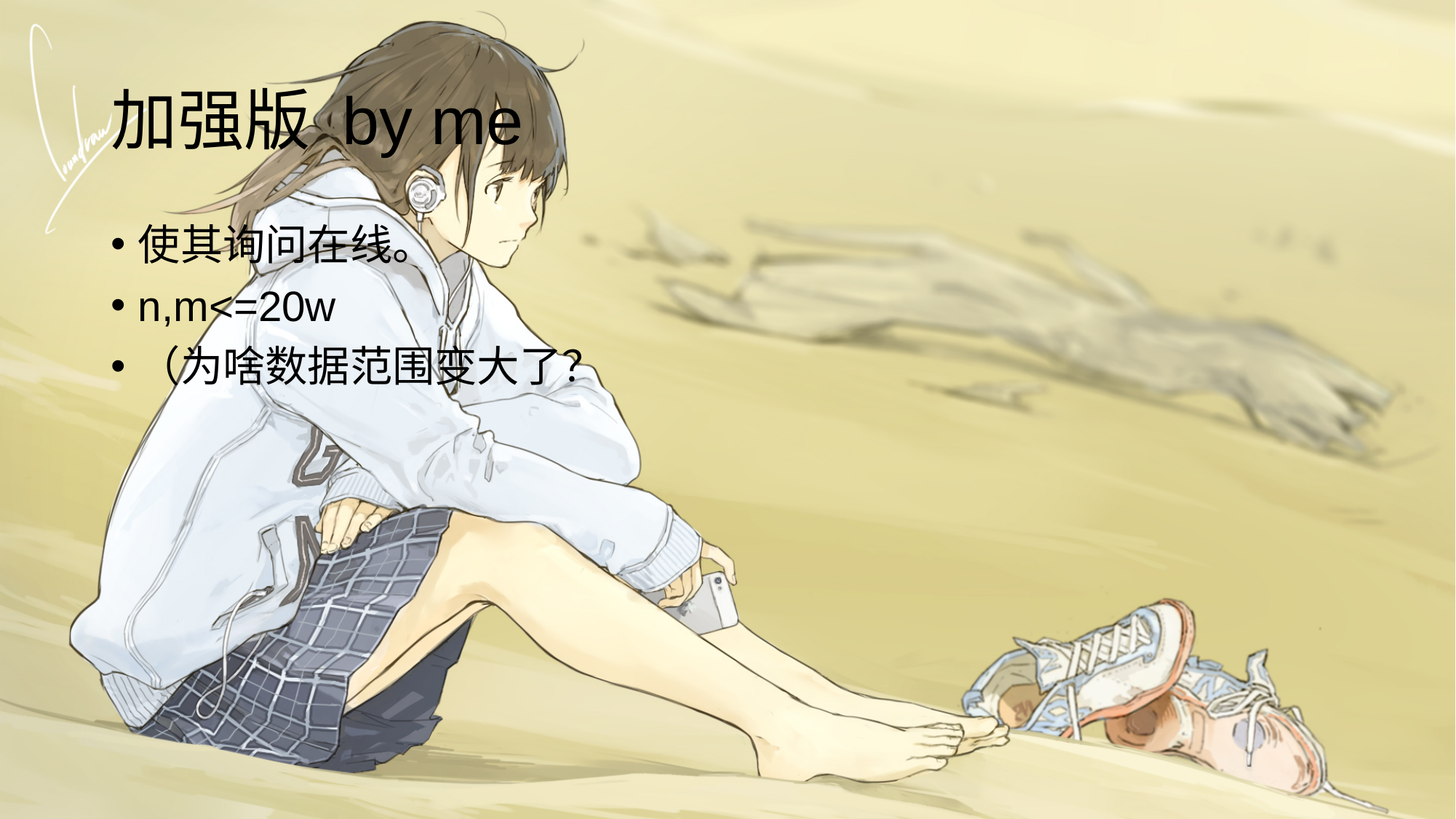

# 加强版 by me
使其询问在线。
n,m<=20w
（为啥数据范围变大了？